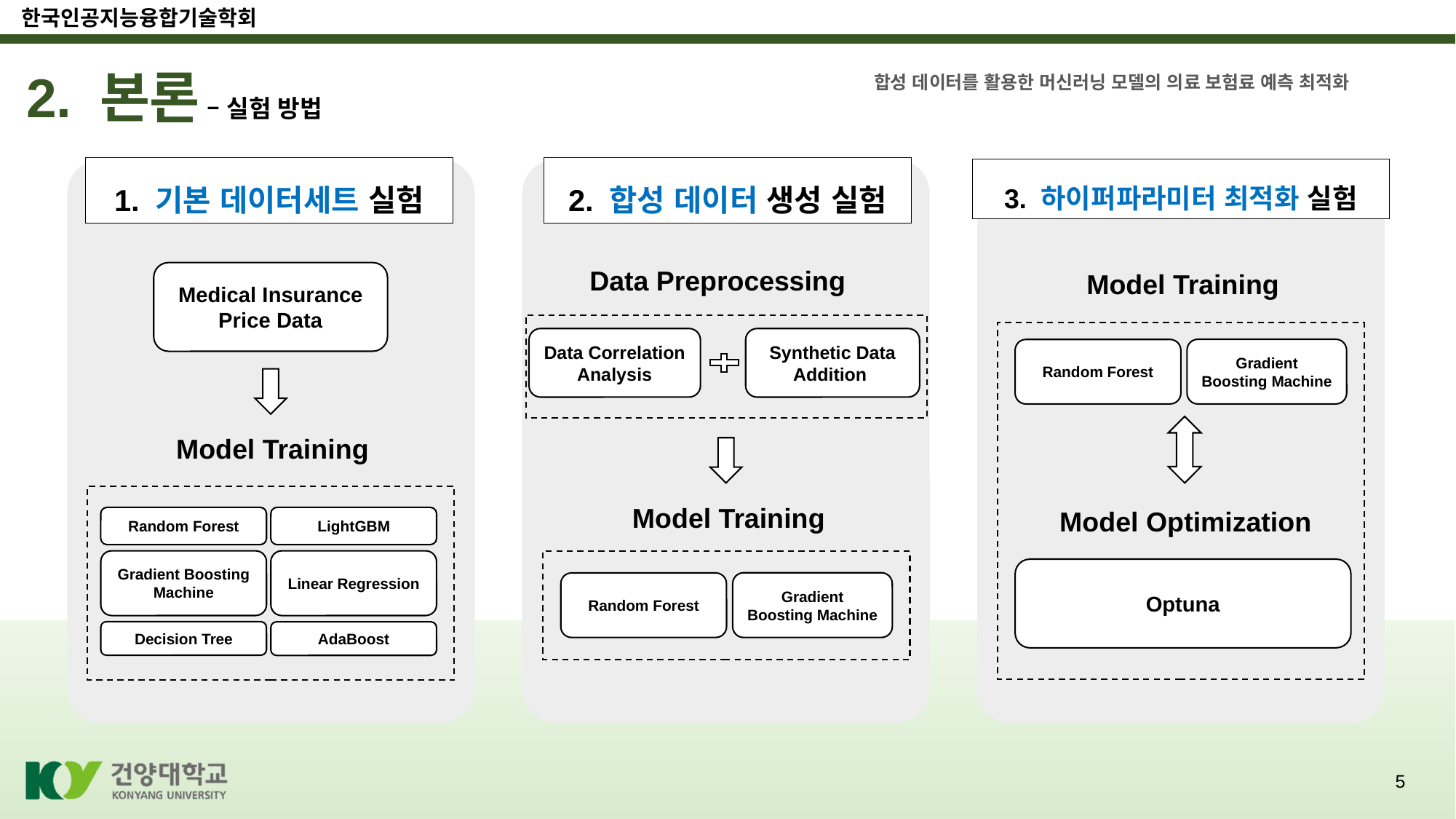

2. 본론 – 실험 방법
합성 데이터를 활용한 머신러닝 모델의 의료 보험료 예측 최적화
1. 기본 데이터세트 실험
2. 합성 데이터 생성 실험
3. 하이퍼파라미터 최적화 실험

Data Preprocessing
Model Training

Gradient Boosting Machine
Random Forest

Model Optimization
Optuna
Medical Insurance Price Data

Data Correlation Analysis
Synthetic Data Addition

Model Training

Random Forest
LightGBM
Gradient Boosting Machine
Linear Regression
Decision Tree
AdaBoost
Model Training

Gradient Boosting Machine
Random Forest
5